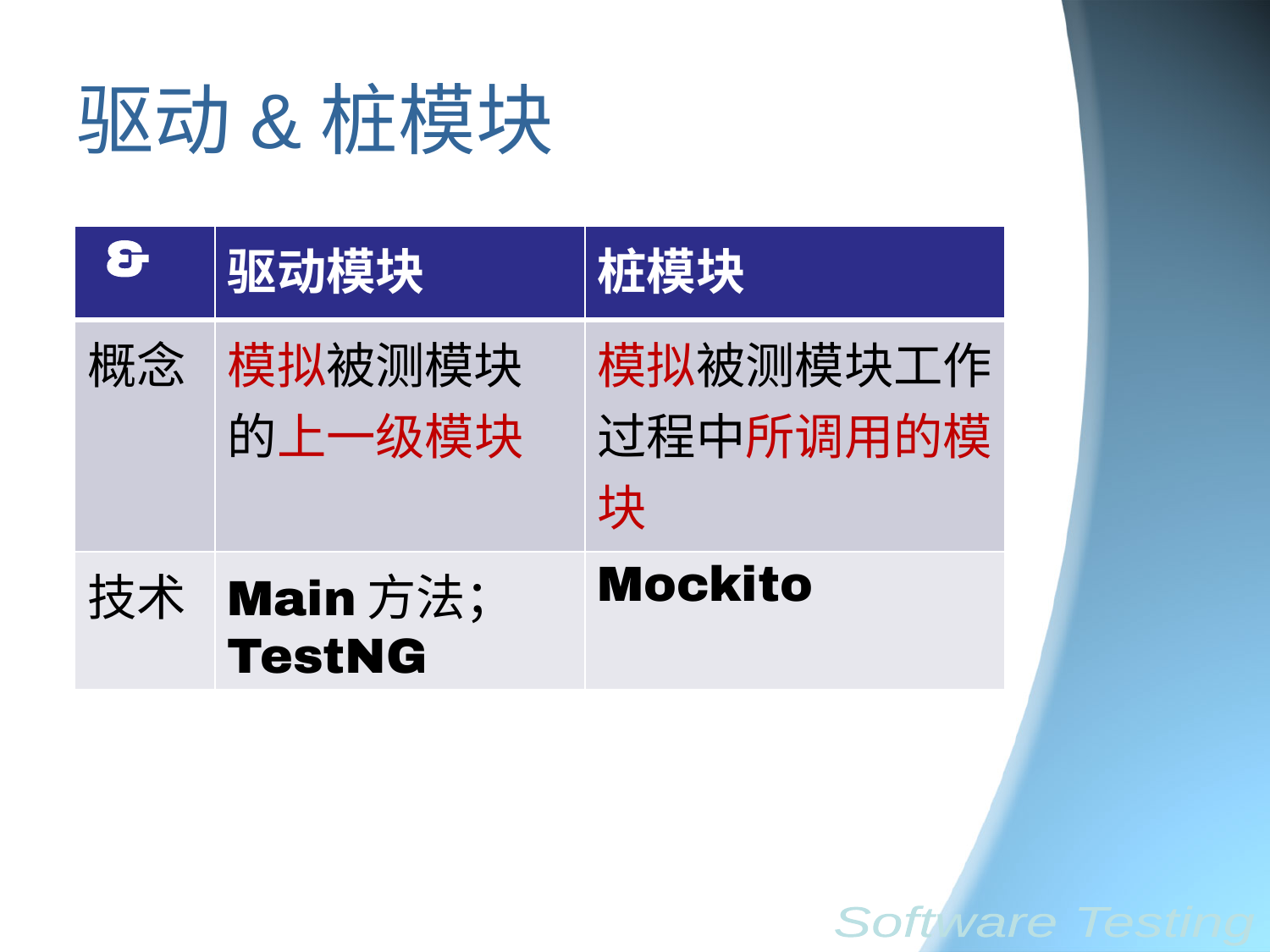

# 驱动&桩模块
| & | 驱动模块 | 桩模块 |
| --- | --- | --- |
| 概念 | 模拟被测模块的上一级模块 | 模拟被测模块工作过程中所调用的模块 |
| 技术 | Main方法； TestNG | Mockito |